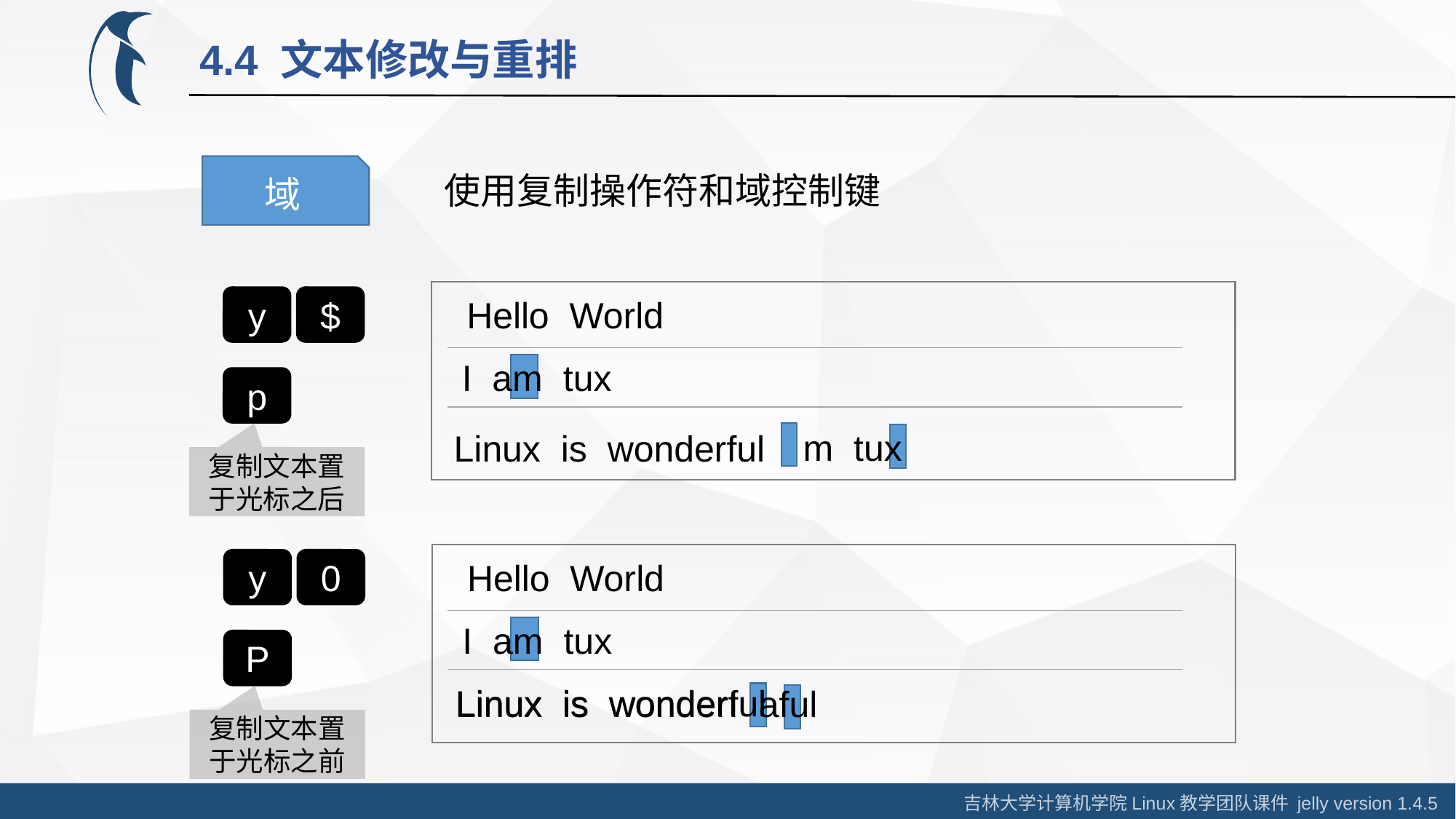

4.4 文本修改与重排
域
使用复制操作符和域控制键

y
$
Hello  World
I  am  tux

p
m  tux
Linux  is  wonderful

复制文本置于光标之后

y
0
Hello  World
I  am  tux

P
Linux  is  wonderful
Linux  is  wonderI  aful

复制文本置于光标之前